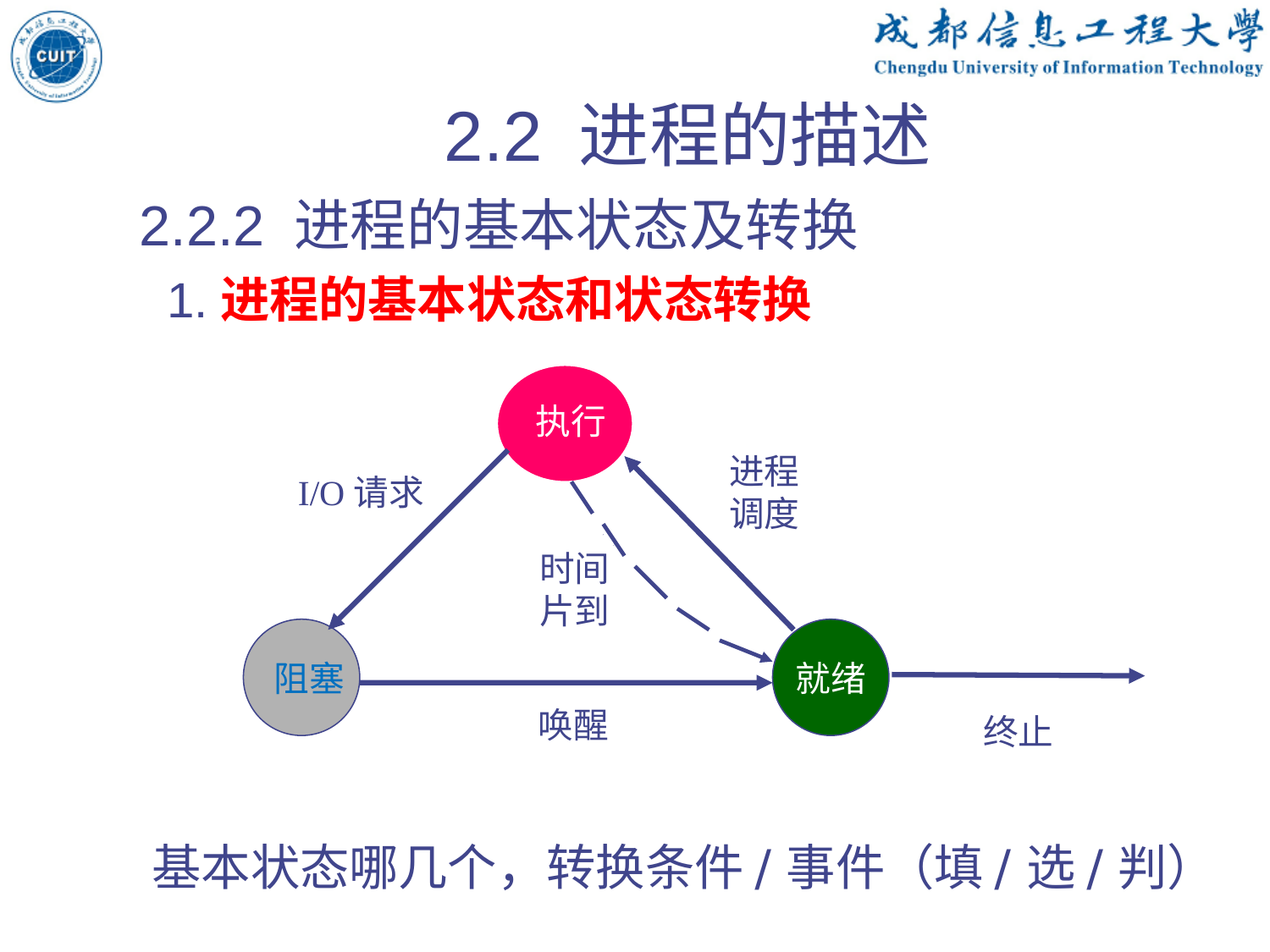

2.2 进程的描述
2.2.2 进程的基本状态及转换
  1.进程的基本状态和状态转换

执行
进程

I/O请求

调度

时间
片到

 阻塞
就绪

唤醒
终止
基本状态哪几个，转换条件/事件（填/选/判）